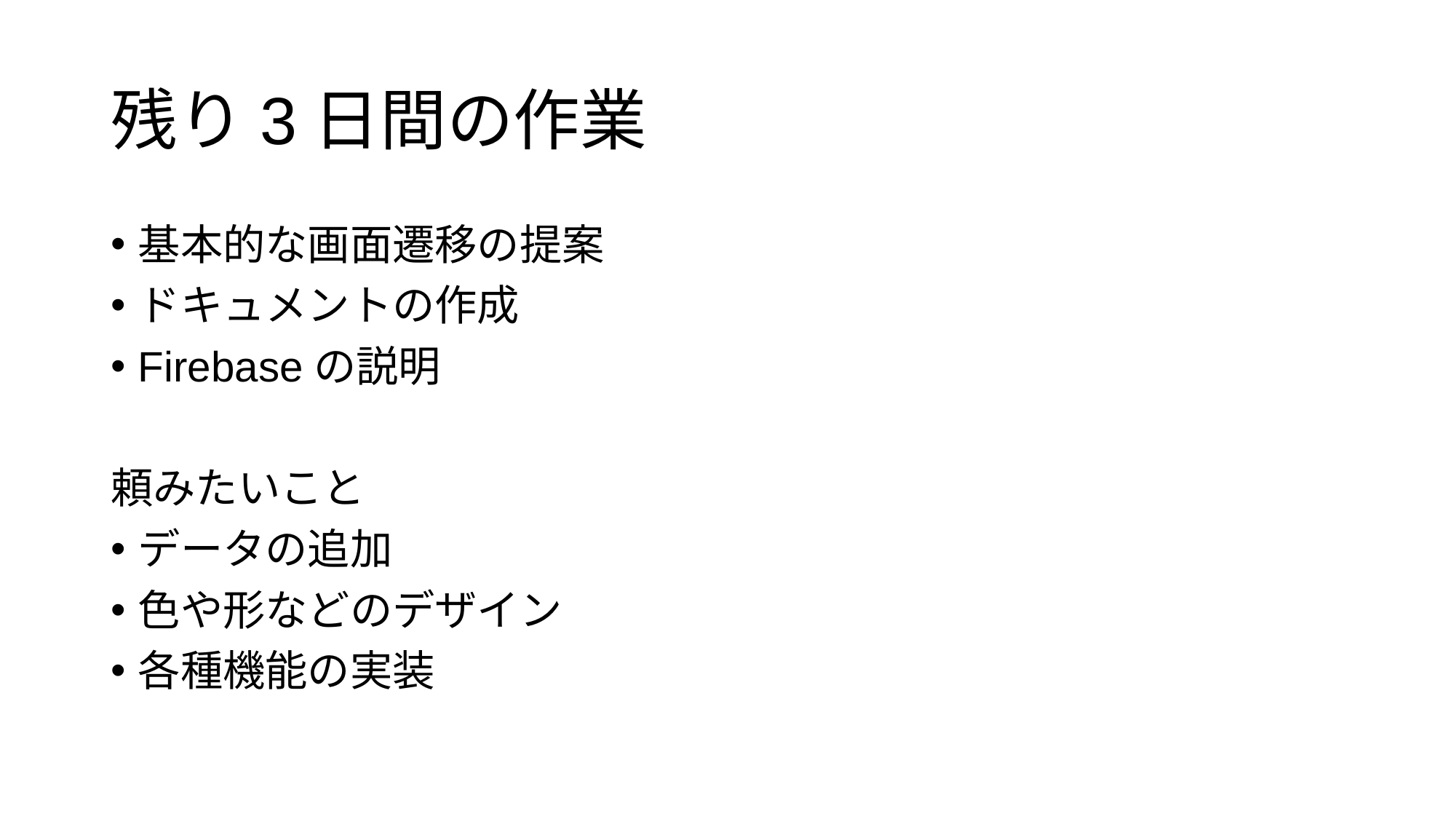

# 残り3日間の作業
基本的な画面遷移の提案
ドキュメントの作成
Firebaseの説明

頼みたいこと
データの追加
色や形などのデザイン
各種機能の実装